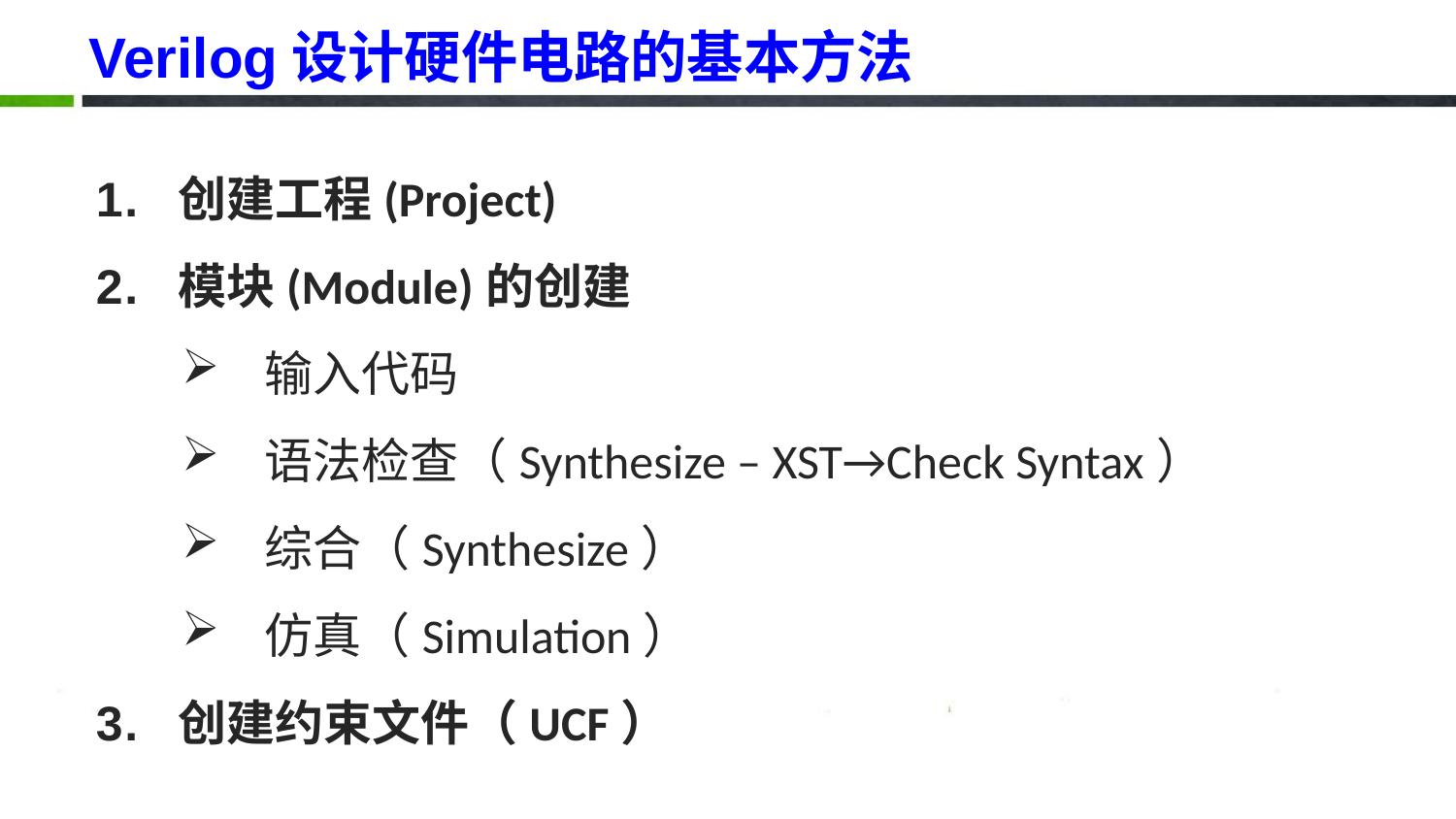

# Verilog设计硬件电路的基本方法
创建工程(Project)
模块(Module)的创建
   输入代码
   语法检查（Synthesize – XST→Check Syntax）
   综合（Synthesize）
   仿真（Simulation）
创建约束文件（UCF）